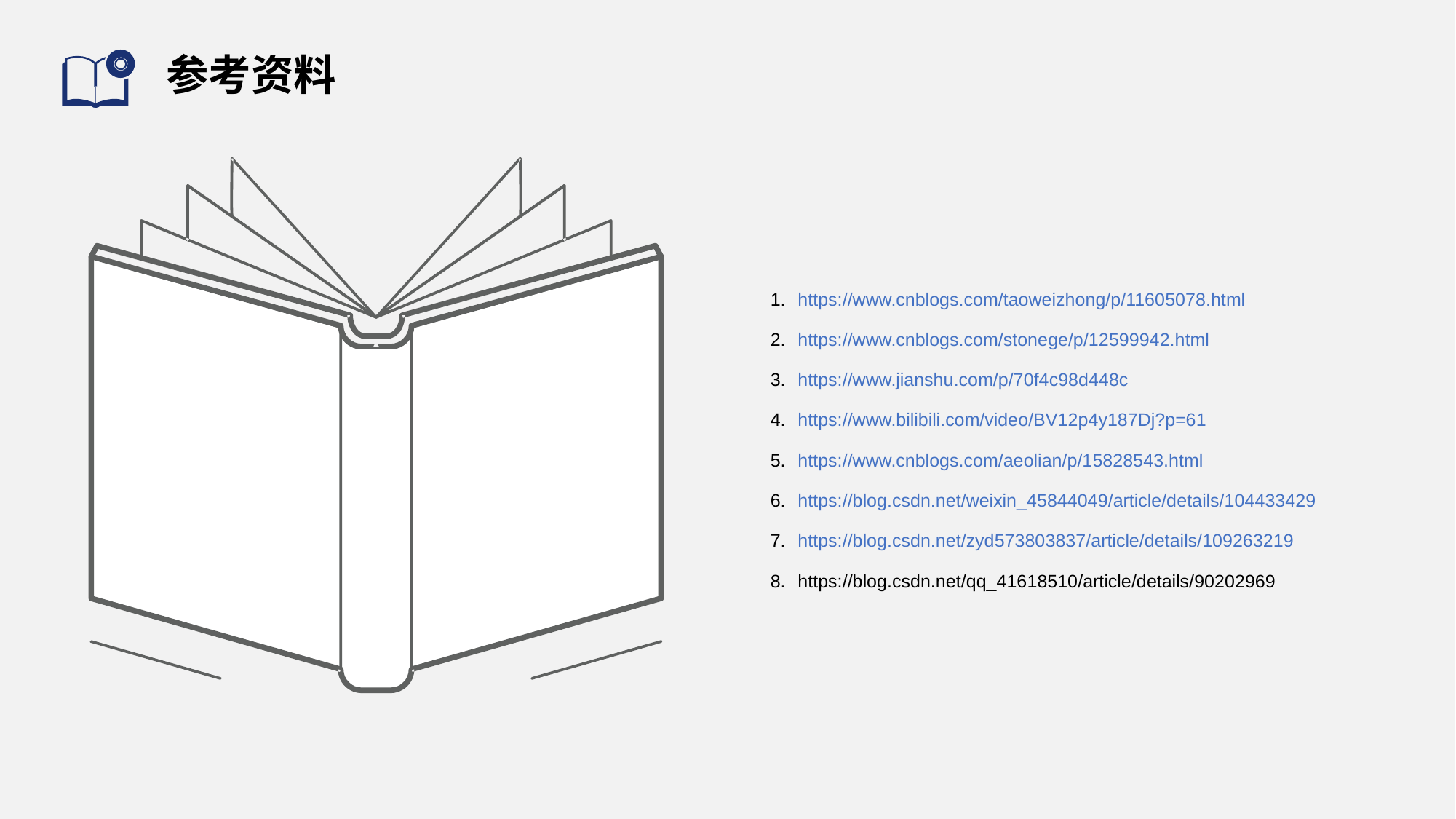

# 参考资料
https://www.cnblogs.com/taoweizhong/p/11605078.html
https://www.cnblogs.com/stonege/p/12599942.html
https://www.jianshu.com/p/70f4c98d448c
https://www.bilibili.com/video/BV12p4y187Dj?p=61
https://www.cnblogs.com/aeolian/p/15828543.html
https://blog.csdn.net/weixin_45844049/article/details/104433429
https://blog.csdn.net/zyd573803837/article/details/109263219
https://blog.csdn.net/qq_41618510/article/details/90202969